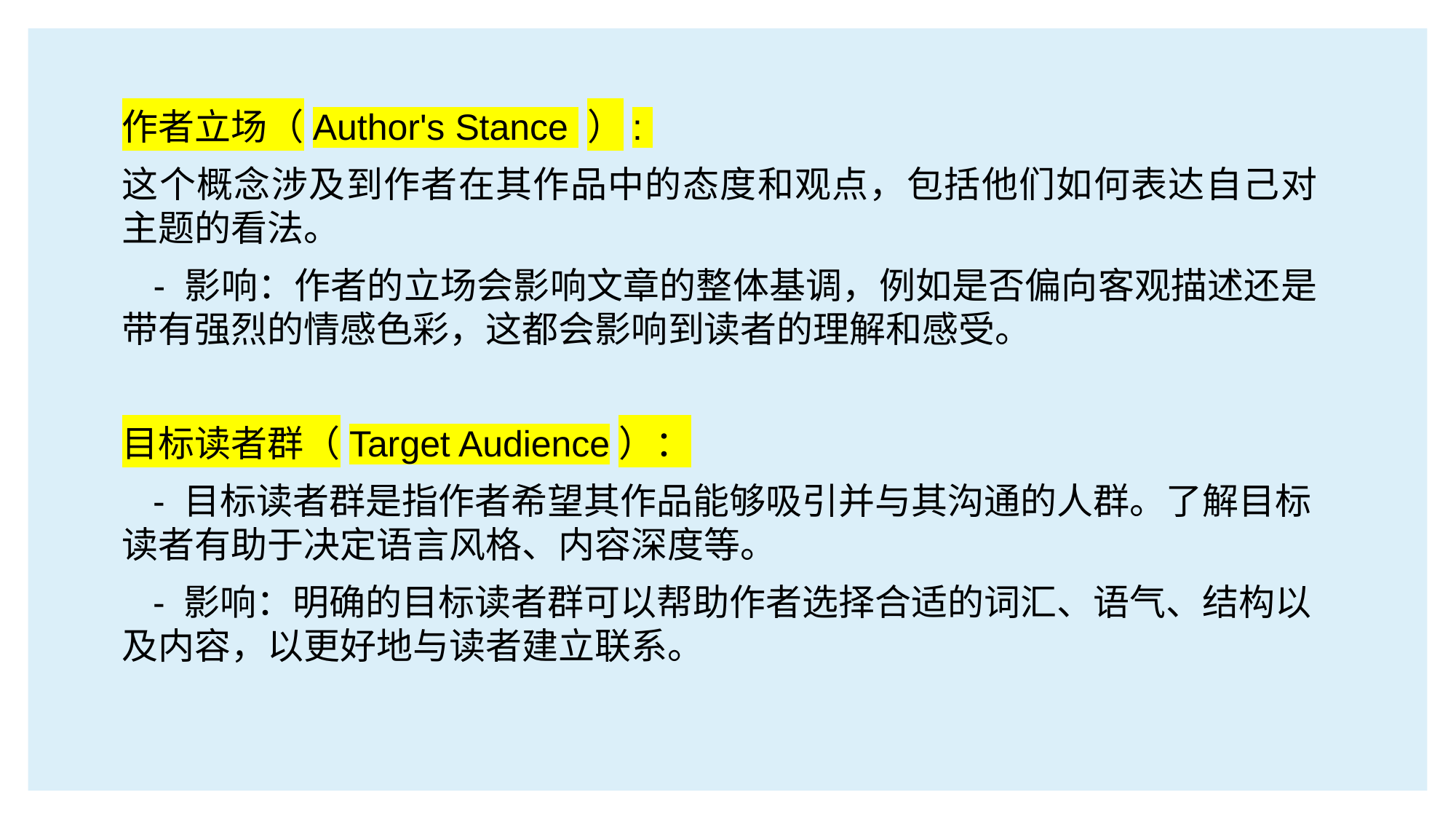

#
作者立场（Author's Stance ）:
这个概念涉及到作者在其作品中的态度和观点，包括他们如何表达自己对主题的看法。
   - 影响：作者的立场会影响文章的整体基调，例如是否偏向客观描述还是带有强烈的情感色彩，这都会影响到读者的理解和感受。

目标读者群（Target Audience）：
   - 目标读者群是指作者希望其作品能够吸引并与其沟通的人群。了解目标读者有助于决定语言风格、内容深度等。
   - 影响：明确的目标读者群可以帮助作者选择合适的词汇、语气、结构以及内容，以更好地与读者建立联系。